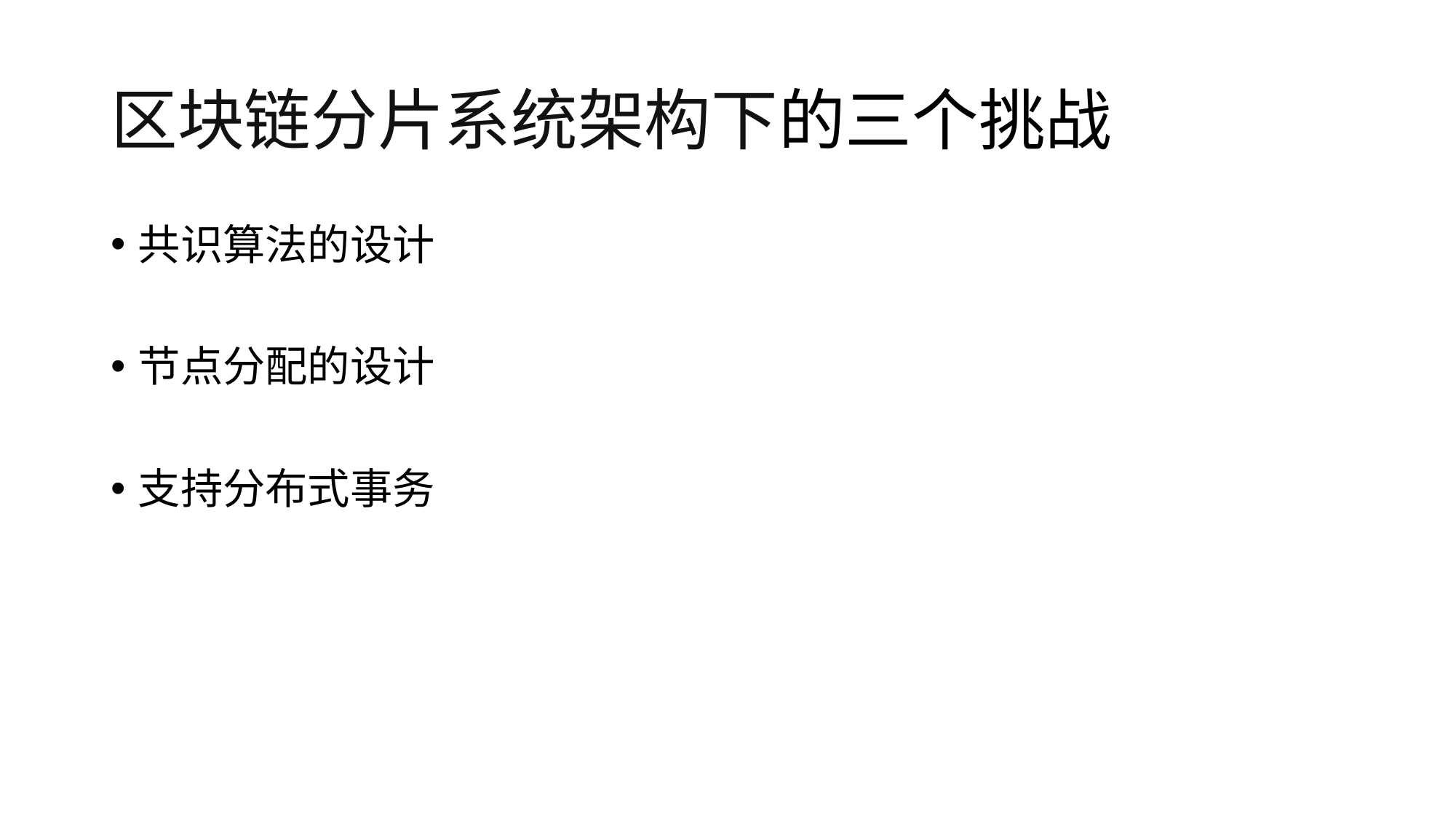

# 区块链分片系统架构下的三个挑战
共识算法的设计

节点分配的设计

支持分布式事务